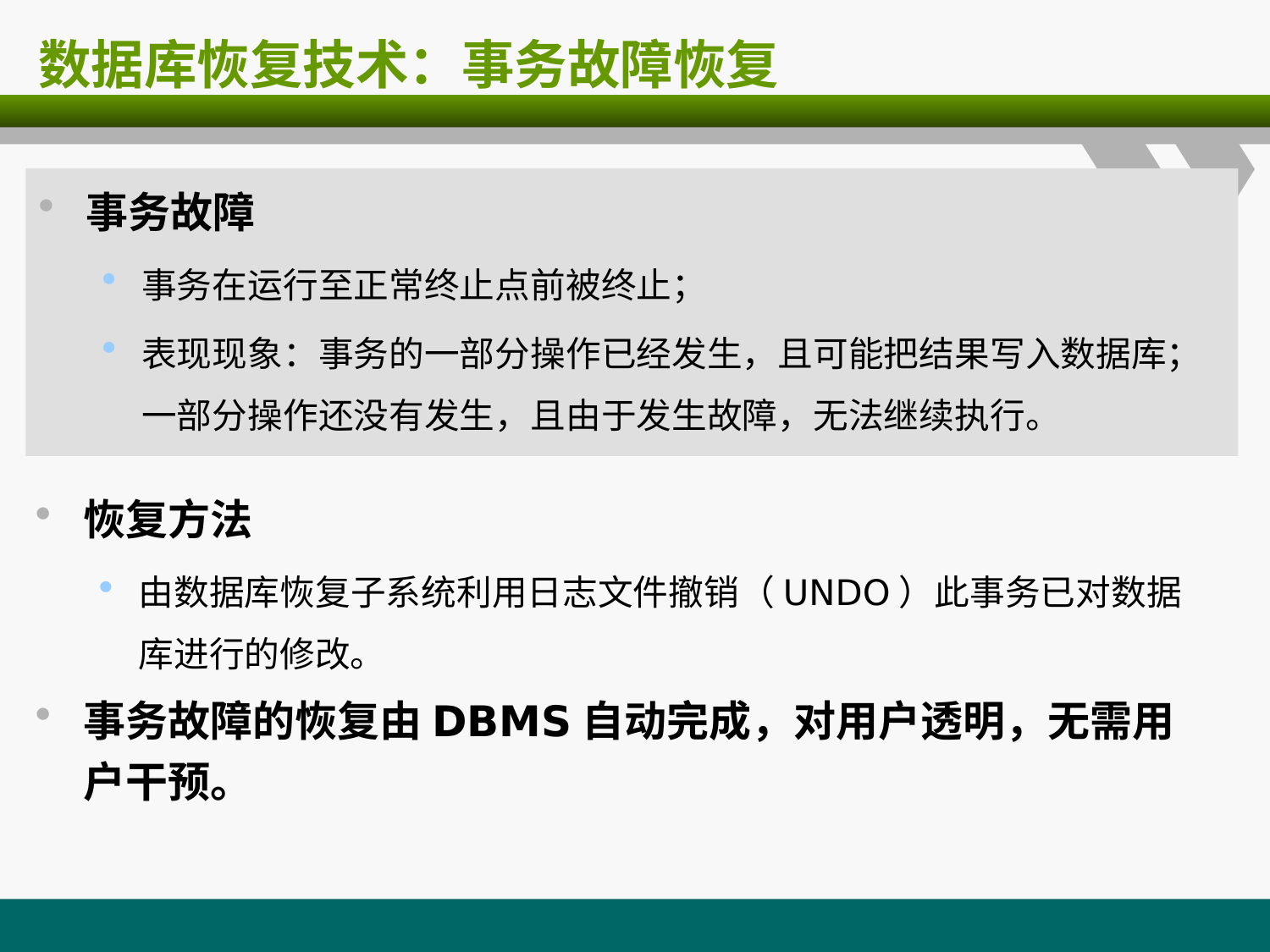

# 数据库恢复技术：事务故障恢复
事务故障
事务在运行至正常终止点前被终止；
表现现象：事务的一部分操作已经发生，且可能把结果写入数据库；一部分操作还没有发生，且由于发生故障，无法继续执行。
恢复方法
由数据库恢复子系统利用日志文件撤销（UNDO）此事务已对数据库进行的修改。
事务故障的恢复由DBMS自动完成，对用户透明，无需用户干预。